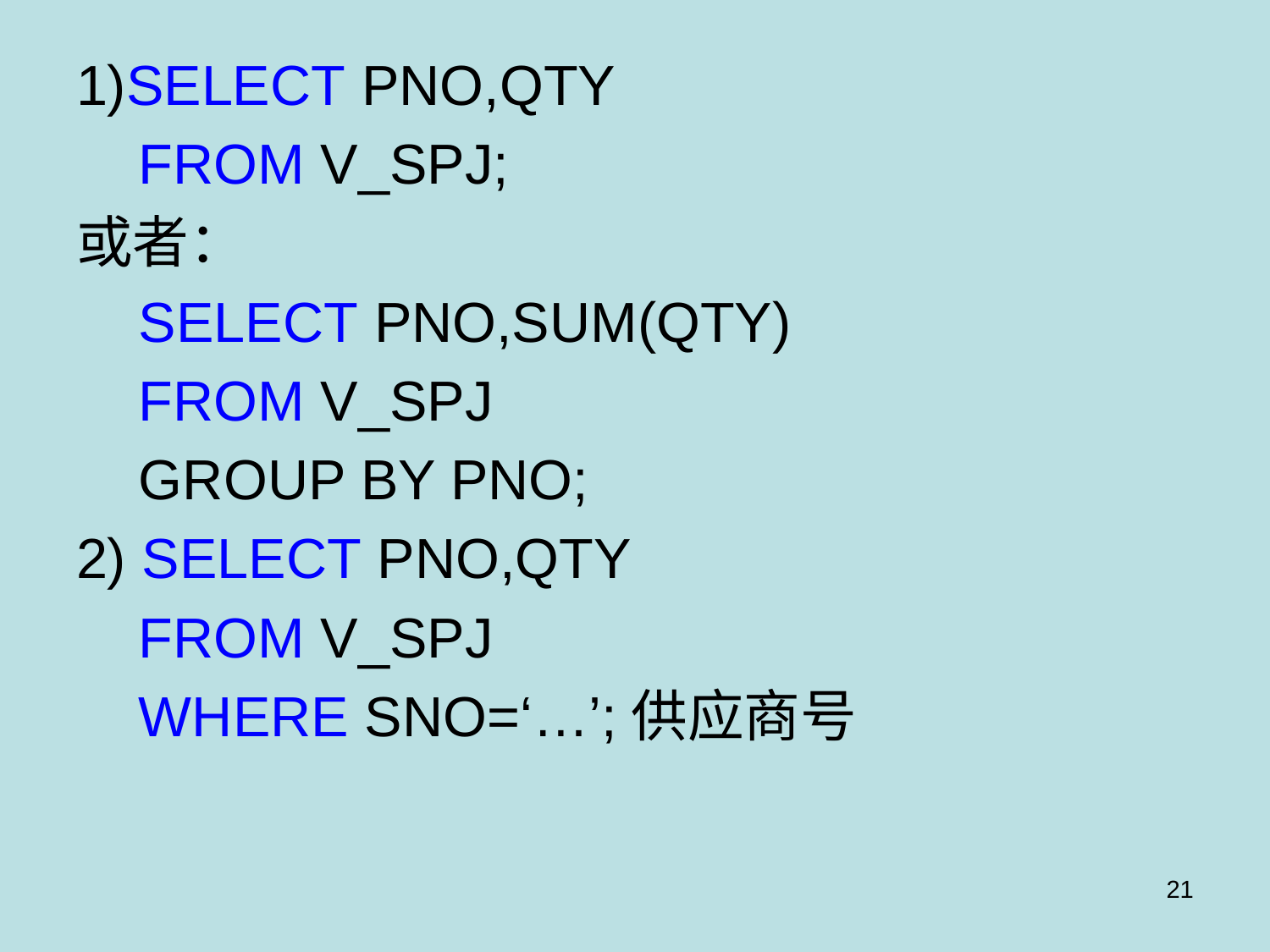

1)SELECT PNO,QTY
    FROM V_SPJ;
或者：
    SELECT PNO,SUM(QTY)
    FROM V_SPJ
    GROUP BY PNO;
2) SELECT PNO,QTY
    FROM V_SPJ
    WHERE SNO=‘…’;供应商号
21